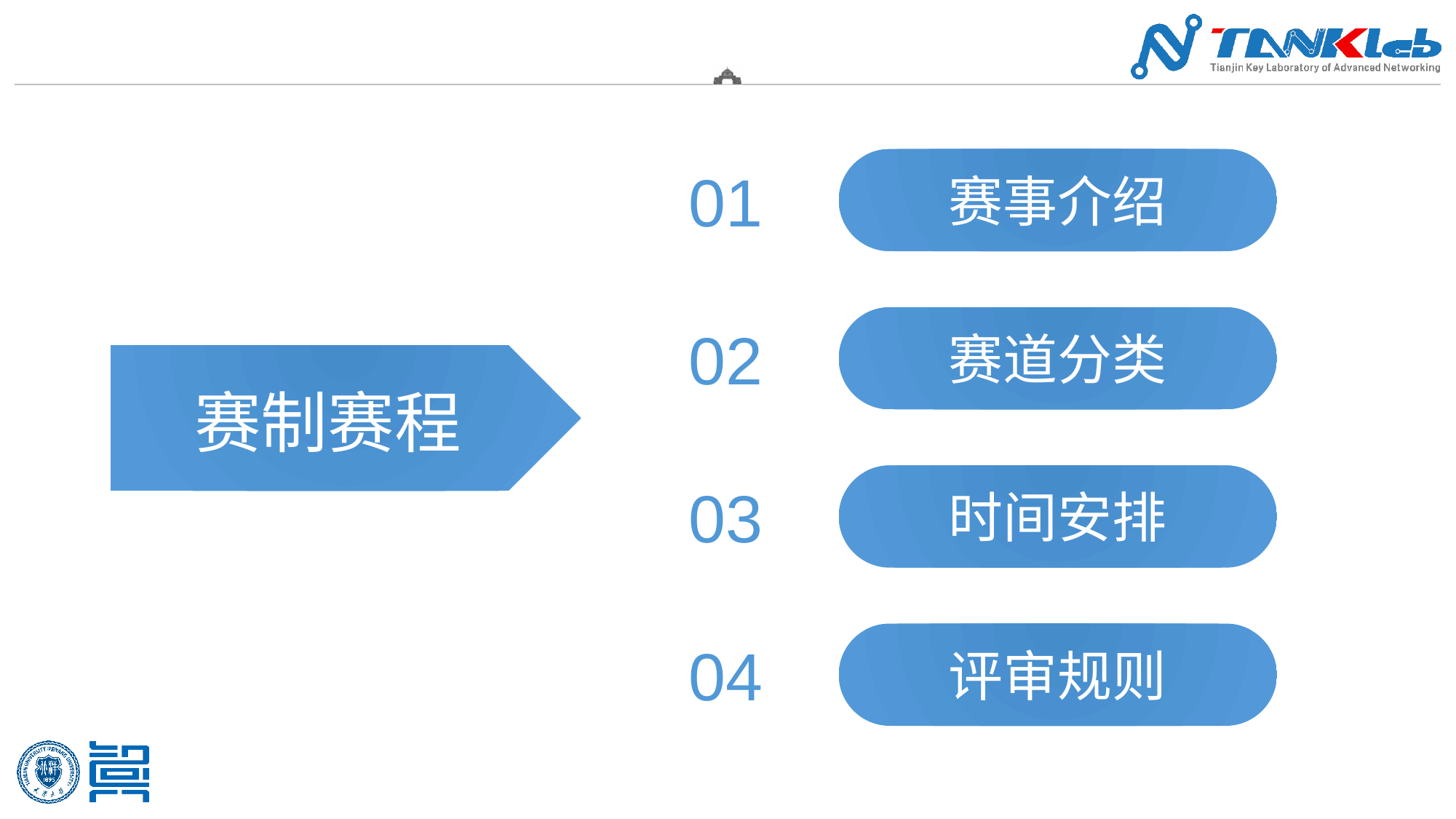

01
赛事介绍

02
赛道分类

赛制赛程

03
时间安排

04
评审规则